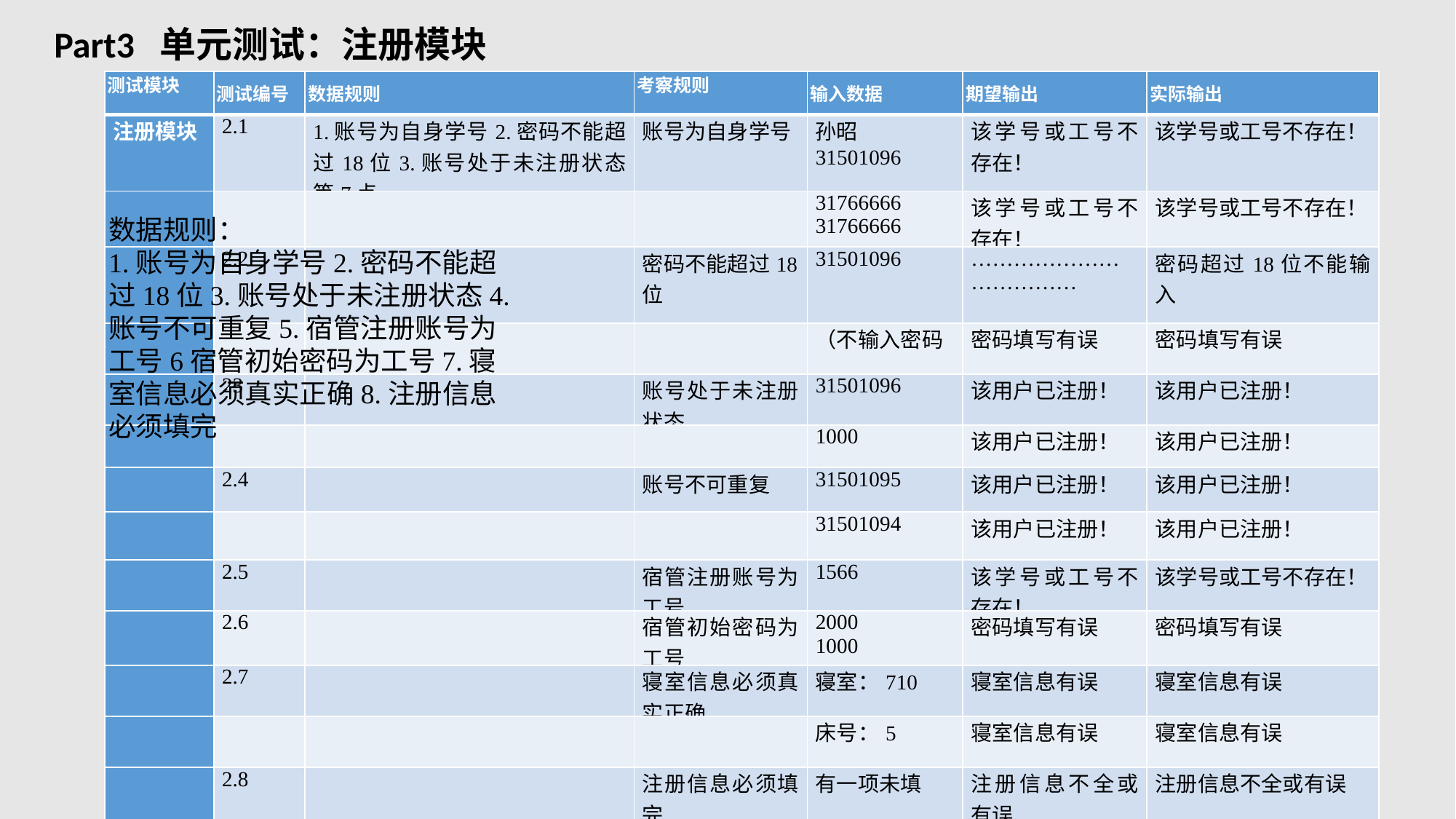

Part3  单元测试：注册模块
| 测试模块 | 测试编号 | 数据规则 | 考察规则 | 输入数据 | 期望输出 | 实际输出 |
| --- | --- | --- | --- | --- | --- | --- |
| 注册模块 | 2.1 | 1.账号为自身学号2.密码不能超过18位3.账号处于未注册状态等7点 | 账号为自身学号 | 孙昭 31501096 | 该学号或工号不存在！ | 该学号或工号不存在！ |
|  |  |  |  | 31766666 31766666 | 该学号或工号不存在！ | 该学号或工号不存在！ |
|  | 2.2 |  | 密码不能超过18位 | 31501096 | ……………………………… | 密码超过18位不能输入 |
|  |  |  |  | （不输入密码 | 密码填写有误 | 密码填写有误 |
|  | 23 |  | 账号处于未注册状态 | 31501096 | 该用户已注册！ | 该用户已注册！ |
|  |  |  |  | 1000 | 该用户已注册！ | 该用户已注册！ |
|  | 2.4 |  | 账号不可重复 | 31501095 | 该用户已注册！ | 该用户已注册！ |
|  |  |  |  | 31501094 | 该用户已注册！ | 该用户已注册！ |
|  | 2.5 |  | 宿管注册账号为工号 | 1566 | 该学号或工号不存在！ | 该学号或工号不存在！ |
|  | 2.6 |  | 宿管初始密码为工号 | 2000 1000 | 密码填写有误 | 密码填写有误 |
|  | 2.7 |  | 寝室信息必须真实正确 | 寝室：710 | 寝室信息有误 | 寝室信息有误 |
|  |  |  |  | 床号：5 | 寝室信息有误 | 寝室信息有误 |
|  | 2.8 |  | 注册信息必须填完 | 有一项未填 | 注册信息不全或有误 | 注册信息不全或有误 |
数据规则：
1.账号为自身学号2.密码不能超过18位3.账号处于未注册状态4.账号不可重复5.宿管注册账号为工号6宿管初始密码为工号7.寝室信息必须真实正确8.注册信息必须填完